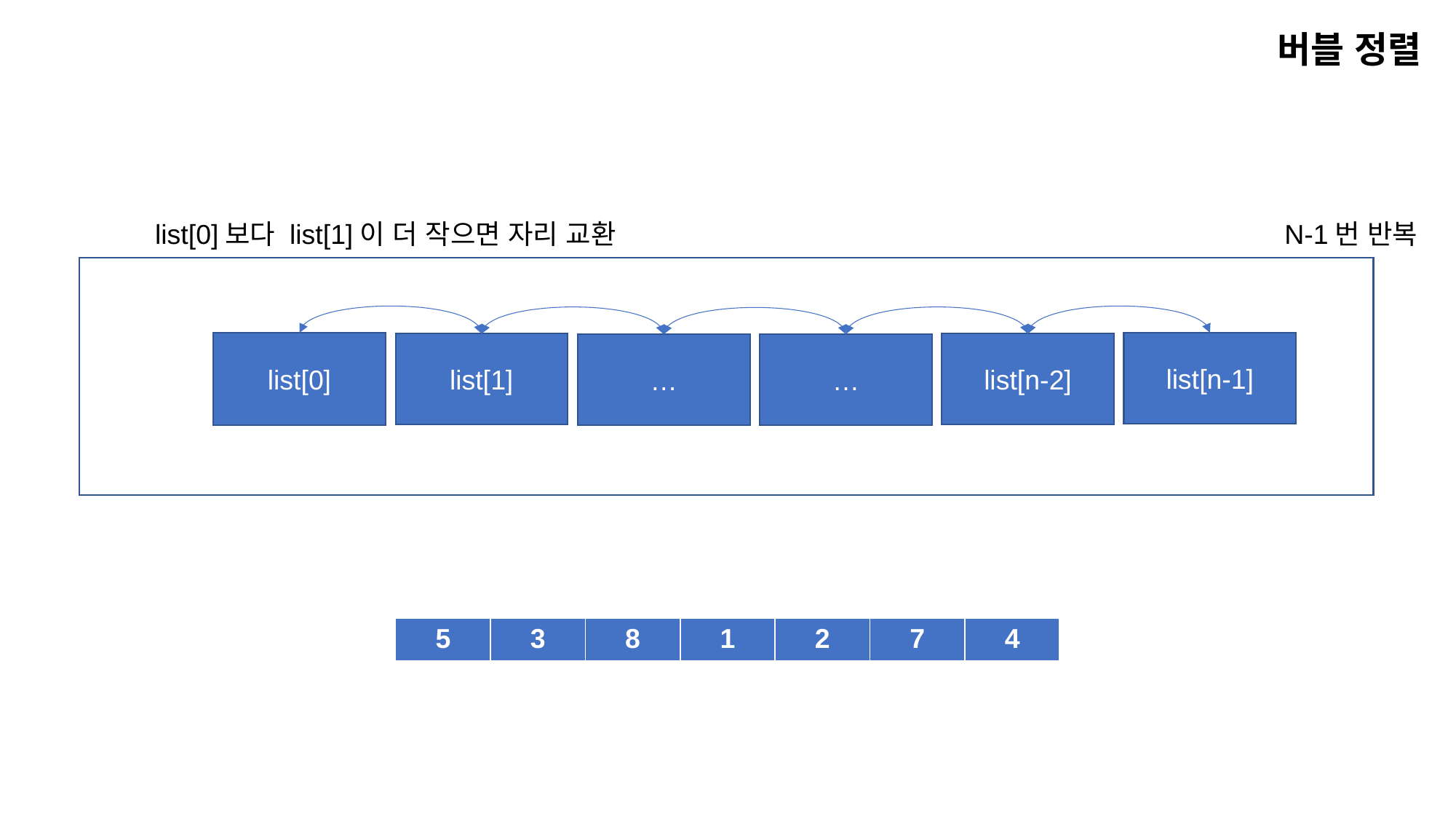

버블 정렬
list[0]보다 list[1]이 더 작으면 자리 교환
N-1번 반복

list[0]
list[n-1]
list[1]
list[n-2]
…
…
| 5 | 3 | 8 | 1 | 2 | 7 | 4 |
| --- | --- | --- | --- | --- | --- | --- |